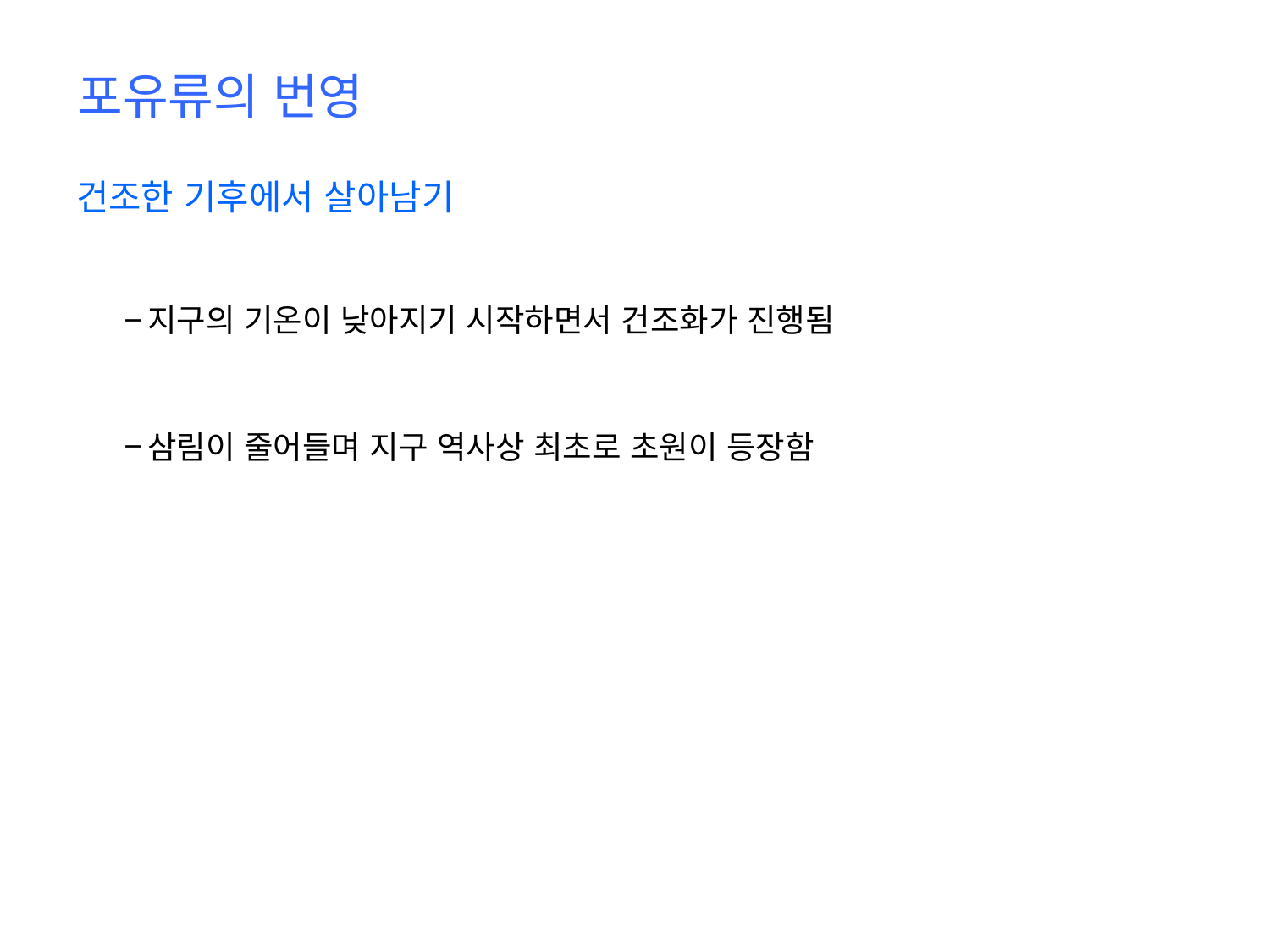

# 포유류의 번영
건조한 기후에서 살아남기

지구의 기온이 낮아지기 시작하면서 건조화가 진행됨

삼림이 줄어들며 지구 역사상 최초로 초원이 등장함